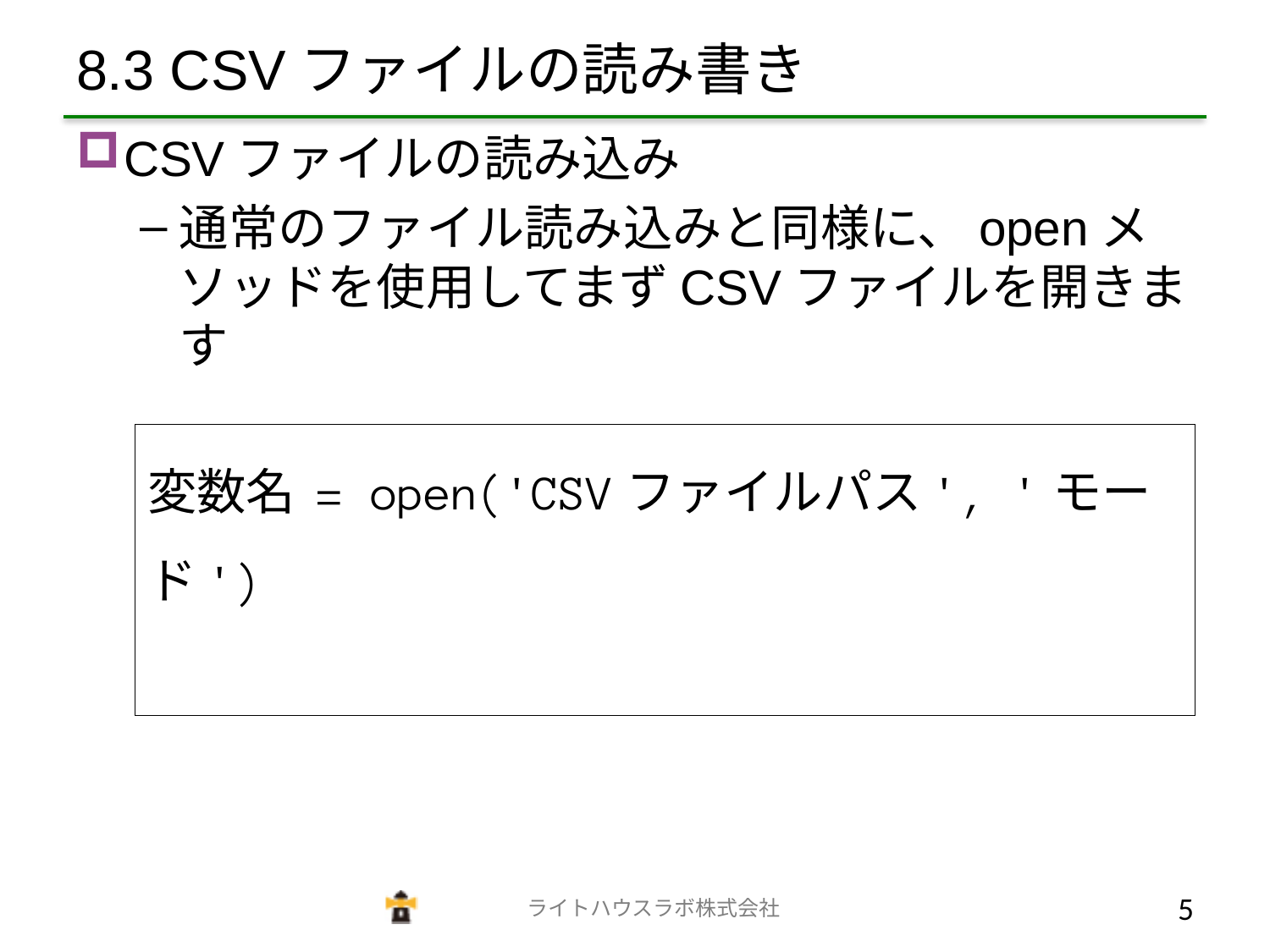

# 8.3 CSVファイルの読み書き
CSVファイルの読み込み
通常のファイル読み込みと同様に、openメソッドを使用してまずCSVファイルを開きます
変数名 = open('CSVファイルパス', 'モード')
　　　　　　　　　　　　　ライトハウスラボ株式会社
5